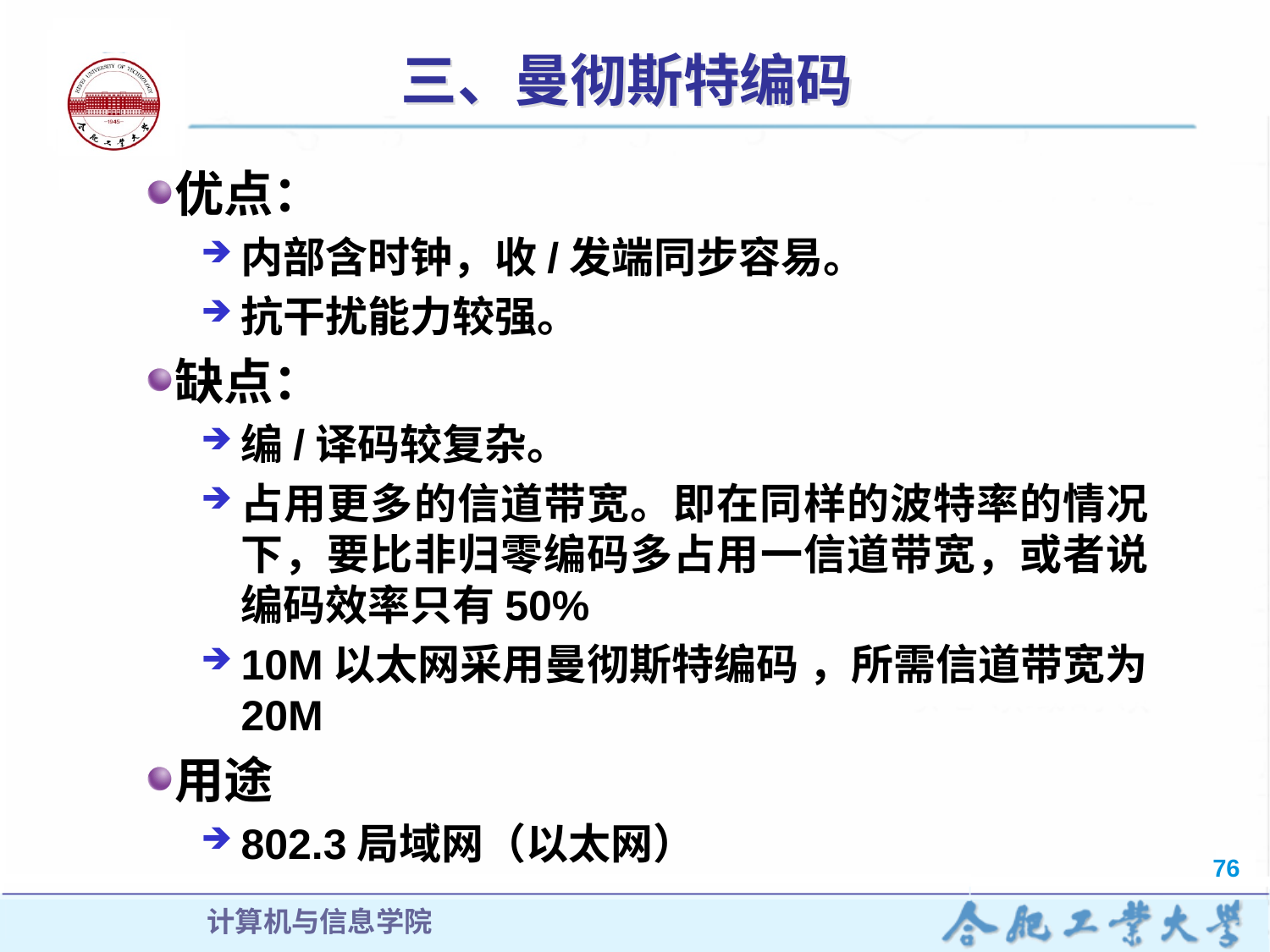

# 三、曼彻斯特编码
优点：
内部含时钟，收/发端同步容易。
抗干扰能力较强。
缺点：
编/译码较复杂。
占用更多的信道带宽。即在同样的波特率的情况下，要比非归零编码多占用一信道带宽，或者说编码效率只有50%
10M以太网采用曼彻斯特编码 ，所需信道带宽为20M
用途
802.3局域网（以太网）